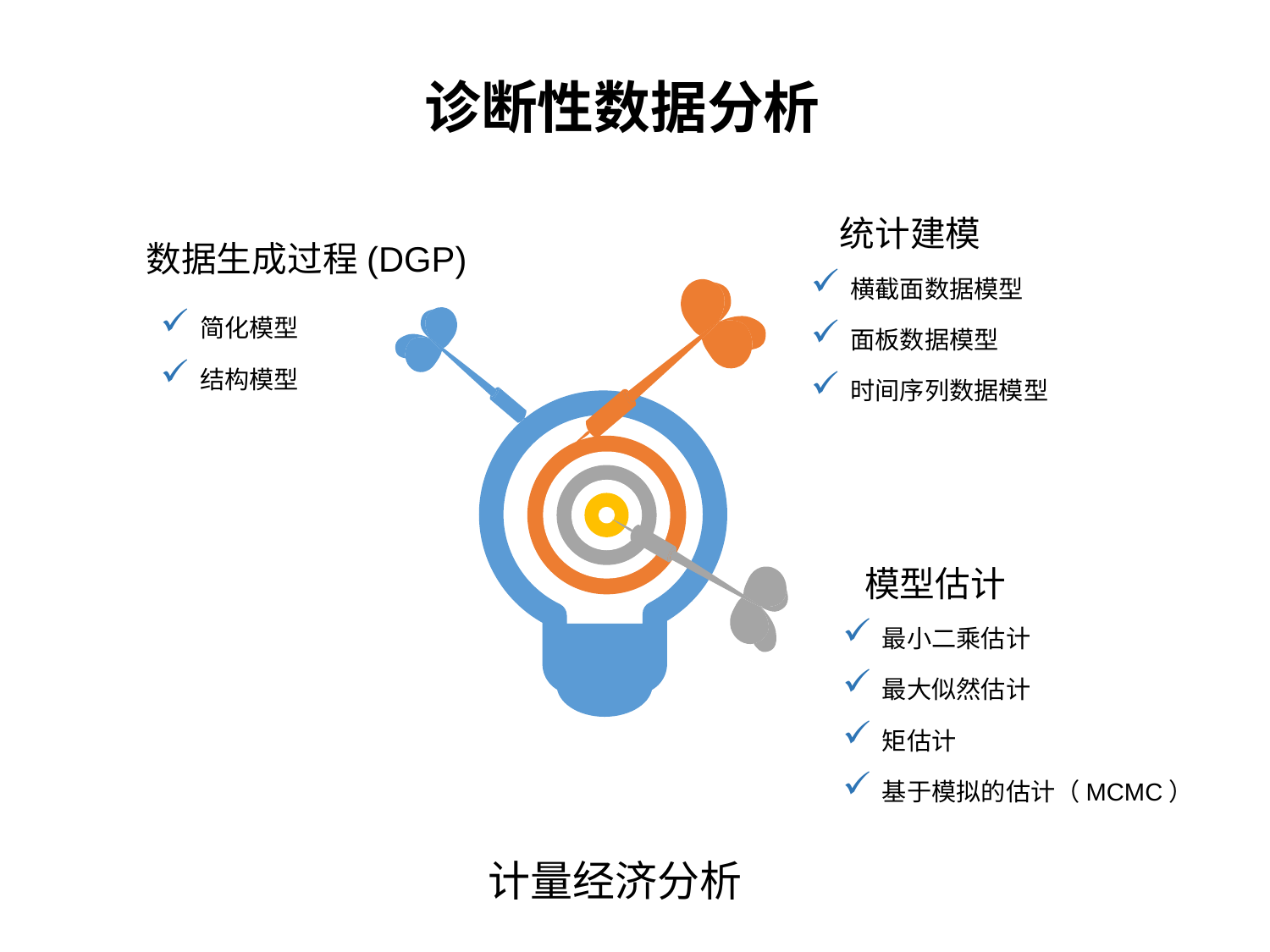

诊断性数据分析
统计建模
数据生成过程(DGP)
横截面数据模型
面板数据模型
时间序列数据模型

简化模型
结构模型

模型估计
最小二乘估计
最大似然估计
矩估计
基于模拟的估计（MCMC）
计量经济分析